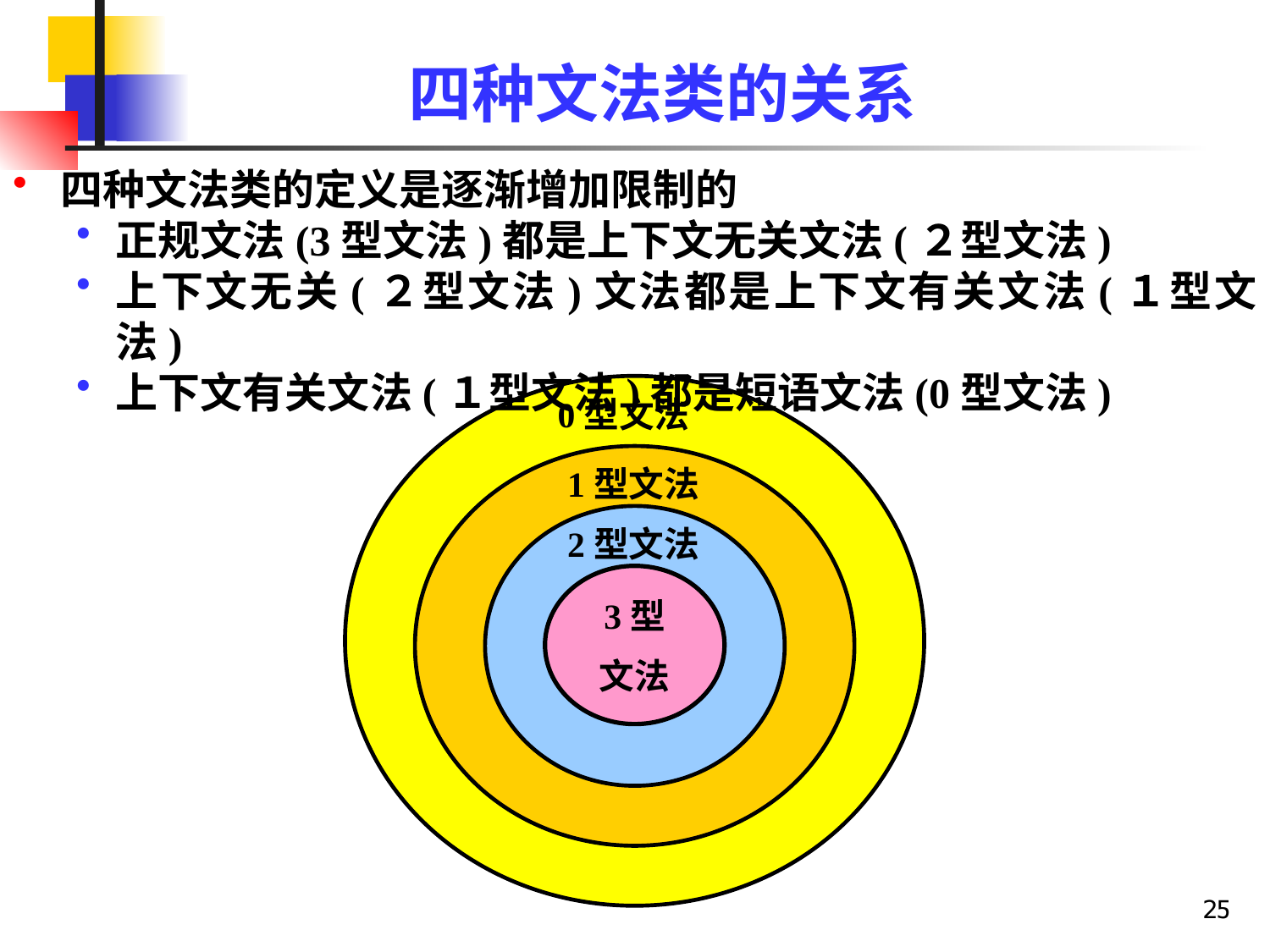

# 四种文法类的关系
四种文法类的定义是逐渐增加限制的
正规文法(3型文法)都是上下文无关文法(２型文法)
上下文无关(２型文法)文法都是上下文有关文法(１型文法)
上下文有关文法(１型文法)都是短语文法(0型文法)

0型文法

1型文法

2型文法
3型
文法
25